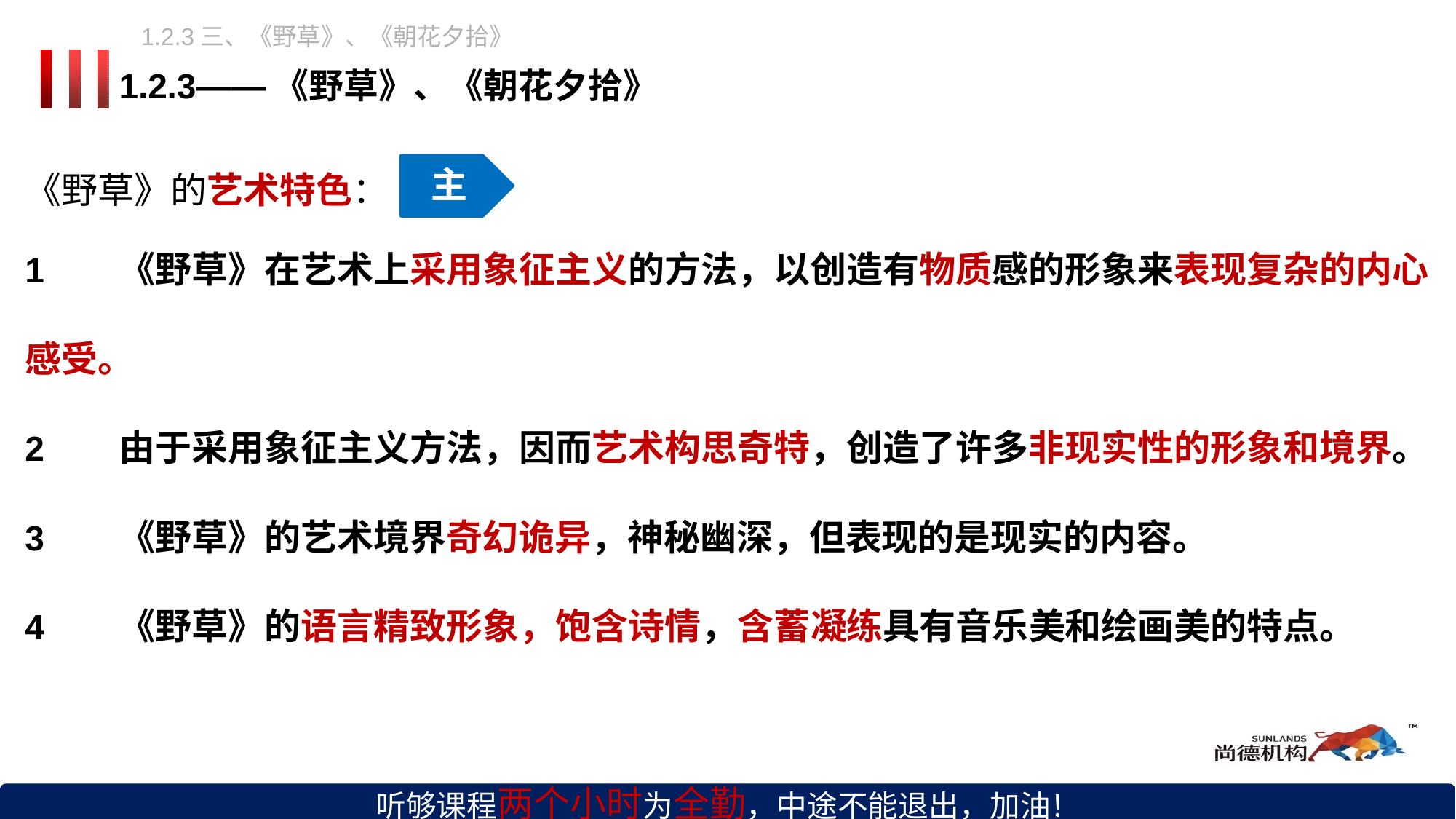

1.2.3三、《野草》、《朝花夕拾》
1.2.3——《野草》、《朝花夕拾》

主
《野草》的艺术特色：
《野草》在艺术上采用象征主义的方法，以创造有物质感的形象来表现复杂的内心

感受。

由于采用象征主义方法，因而艺术构思奇特，创造了许多非现实性的形象和境界。

《野草》的艺术境界奇幻诡异，神秘幽深，但表现的是现实的内容。

《野草》的语言精致形象，饱含诗情，含蓄凝练具有音乐美和绘画美的特点。

听够课程两个小时为全勤，中途不能退出，加油！